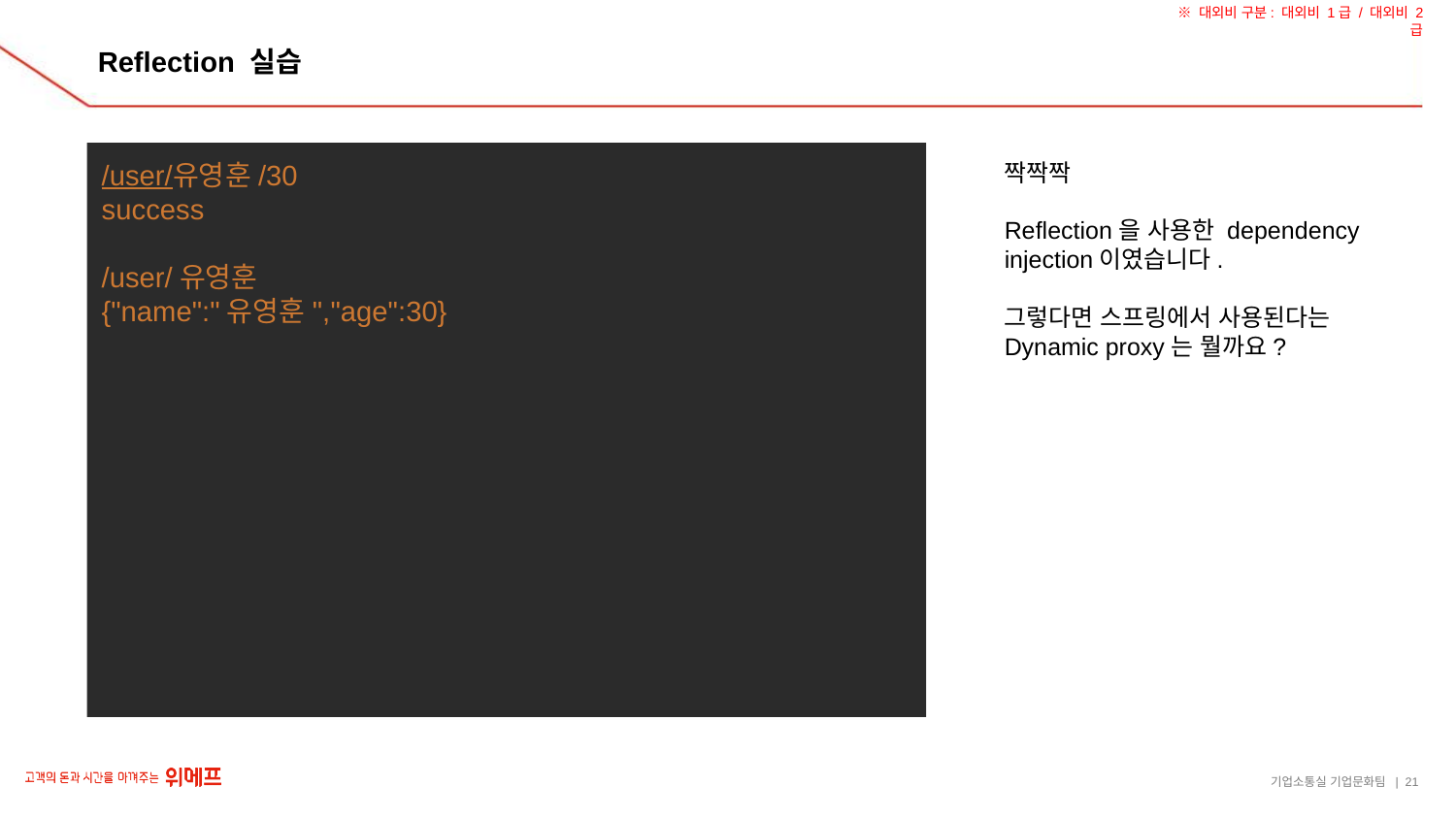

# Reflection 실습
/user/유영훈/30
success

/user/유영훈
{"name":"유영훈","age":30}
짝짝짝

Reflection을 사용한 dependency injection이였습니다.

그렇다면 스프링에서 사용된다는 Dynamic proxy는 뭘까요?